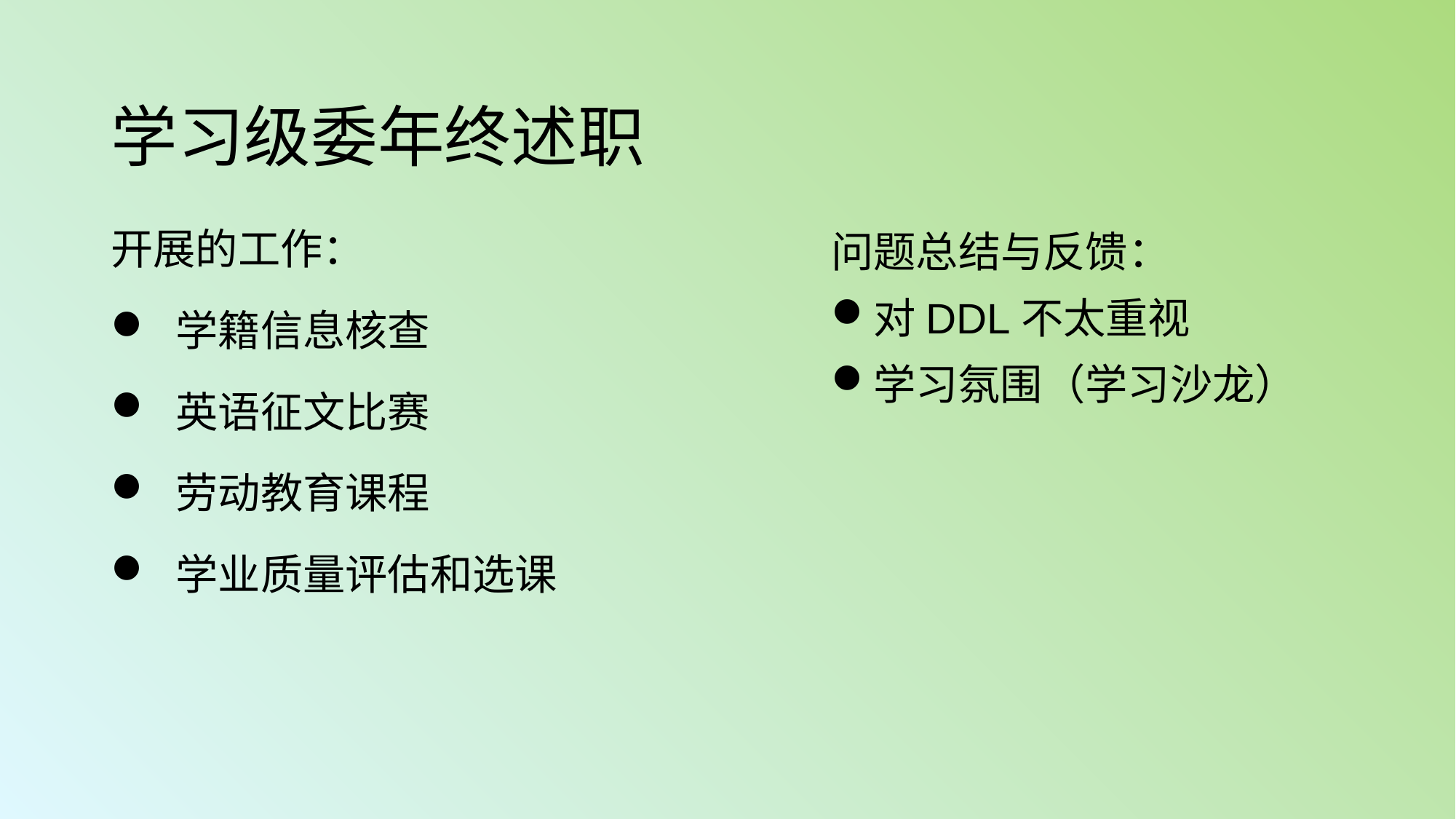

# 学习级委年终述职
开展的工作：
学籍信息核查
英语征文比赛
劳动教育课程
学业质量评估和选课
问题总结与反馈：
对DDL不太重视
学习氛围（学习沙龙）